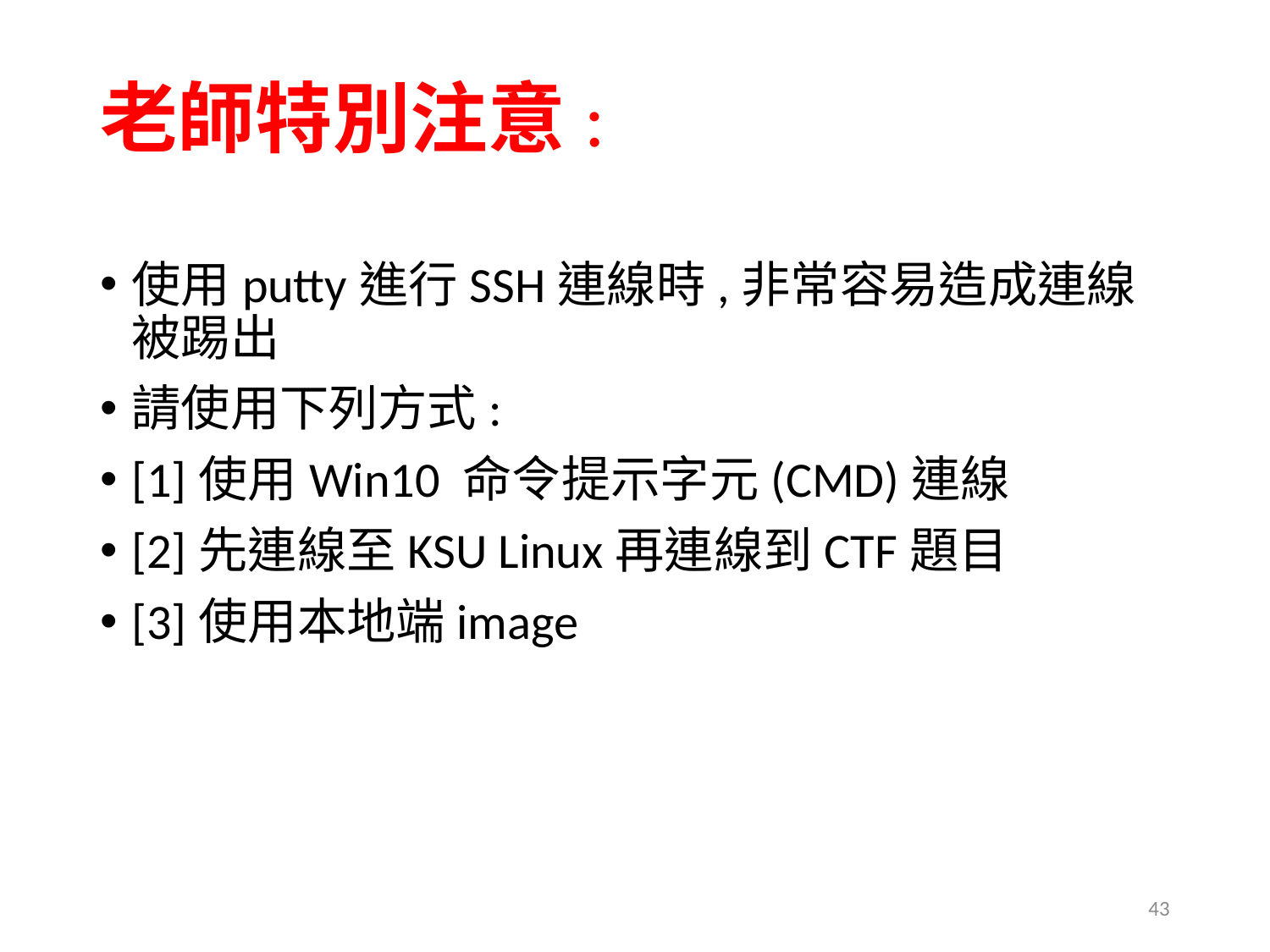

# 老師特別注意:
使用putty進行SSH連線時,非常容易造成連線被踢出
請使用下列方式:
[1]使用Win10 命令提示字元(CMD)連線
[2]先連線至KSU Linux再連線到CTF題目
[3]使用本地端image
43